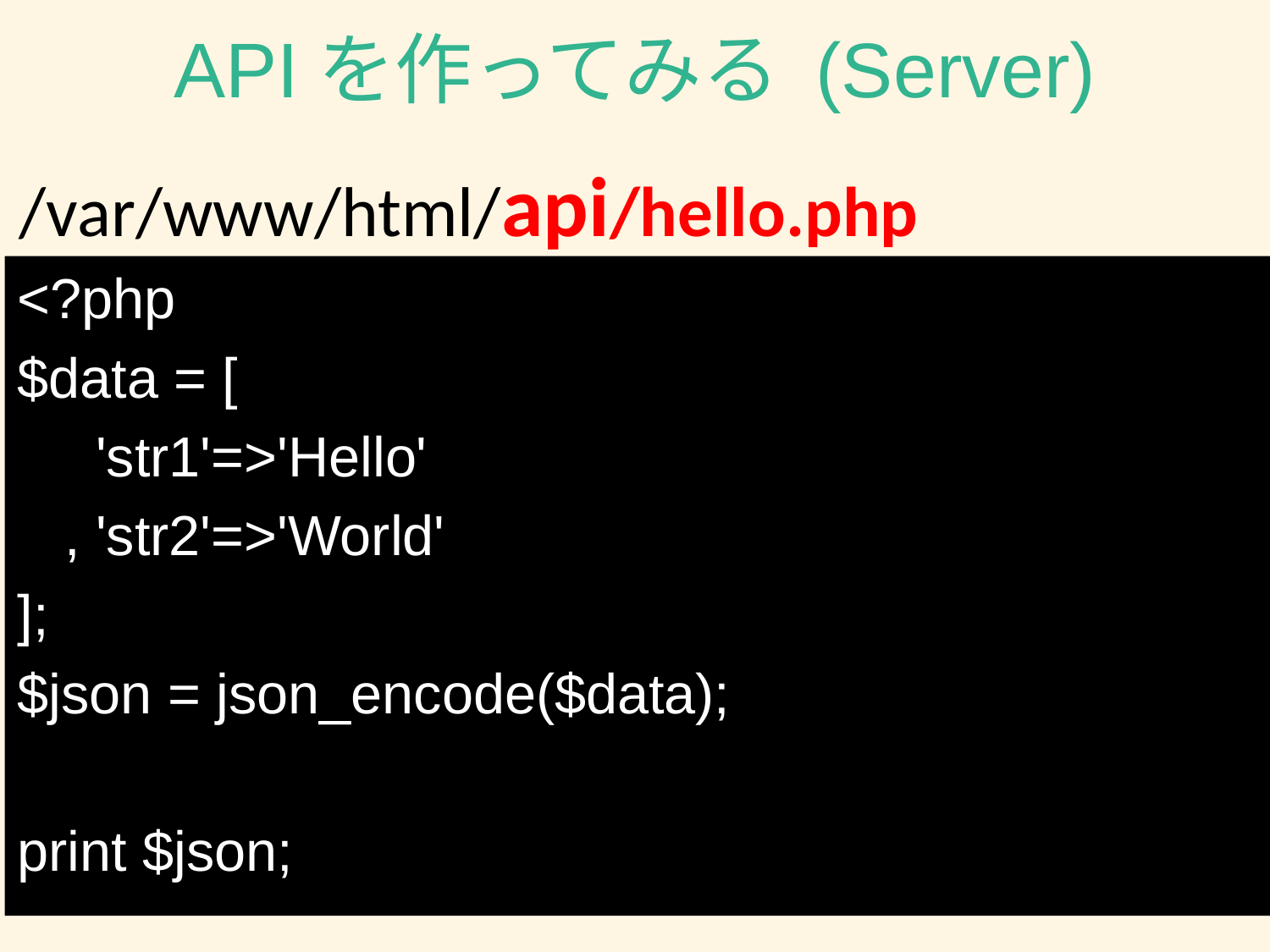

# APIを作ってみる (Server)
/var/www/html/api/hello.php
<?php
$data = [
     'str1'=>'Hello'
   , 'str2'=>'World'
];
$json = json_encode($data);

print $json;